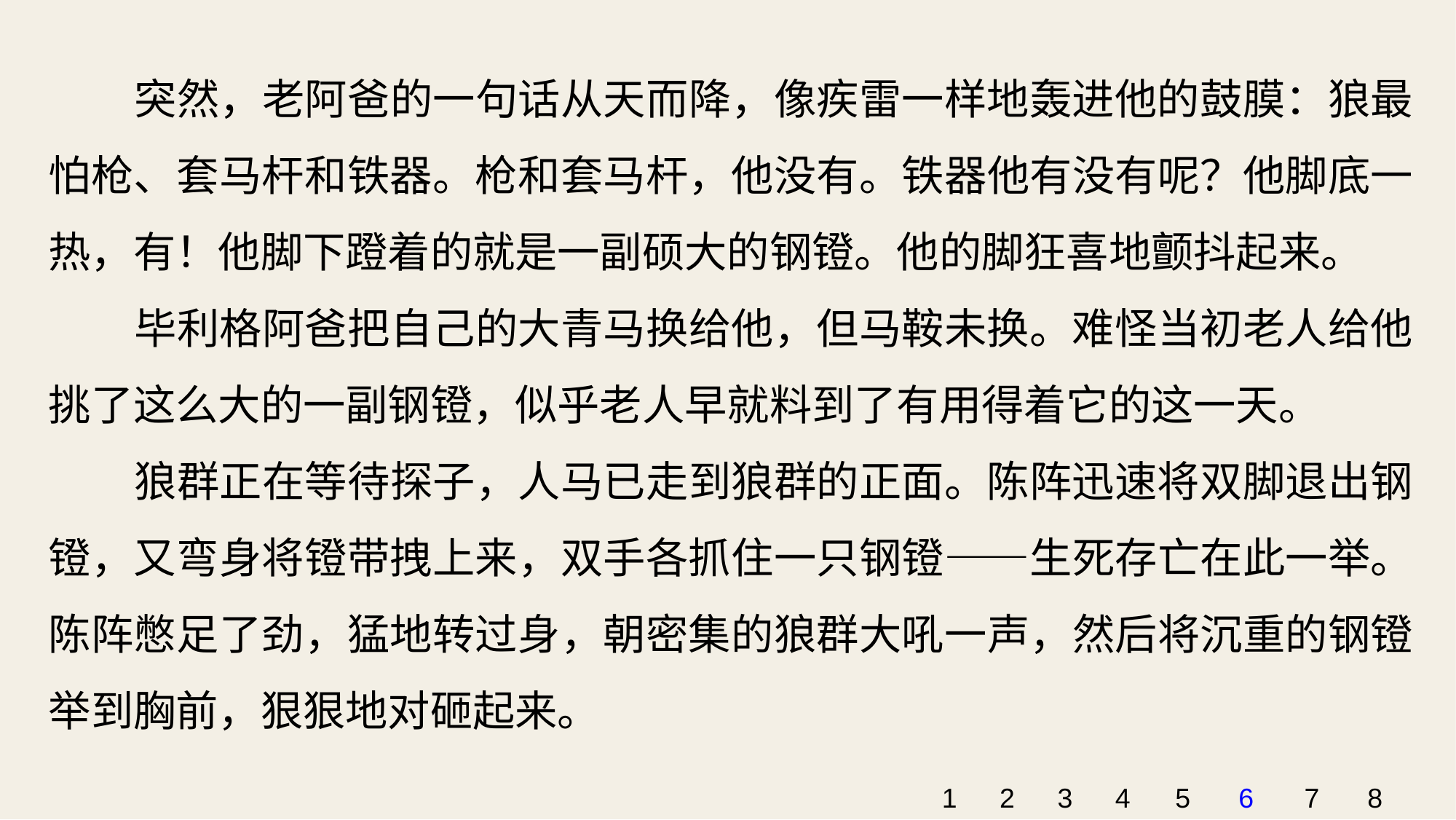

突然，老阿爸的一句话从天而降，像疾雷一样地轰进他的鼓膜：狼最怕枪、套马杆和铁器。枪和套马杆，他没有。铁器他有没有呢？他脚底一热，有！他脚下蹬着的就是一副硕大的钢镫。他的脚狂喜地颤抖起来。
毕利格阿爸把自己的大青马换给他，但马鞍未换。难怪当初老人给他挑了这么大的一副钢镫，似乎老人早就料到了有用得着它的这一天。
狼群正在等待探子，人马已走到狼群的正面。陈阵迅速将双脚退出钢镫，又弯身将镫带拽上来，双手各抓住一只钢镫——生死存亡在此一举。陈阵憋足了劲，猛地转过身，朝密集的狼群大吼一声，然后将沉重的钢镫举到胸前，狠狠地对砸起来。
1
2
3
4
5
6
7
8